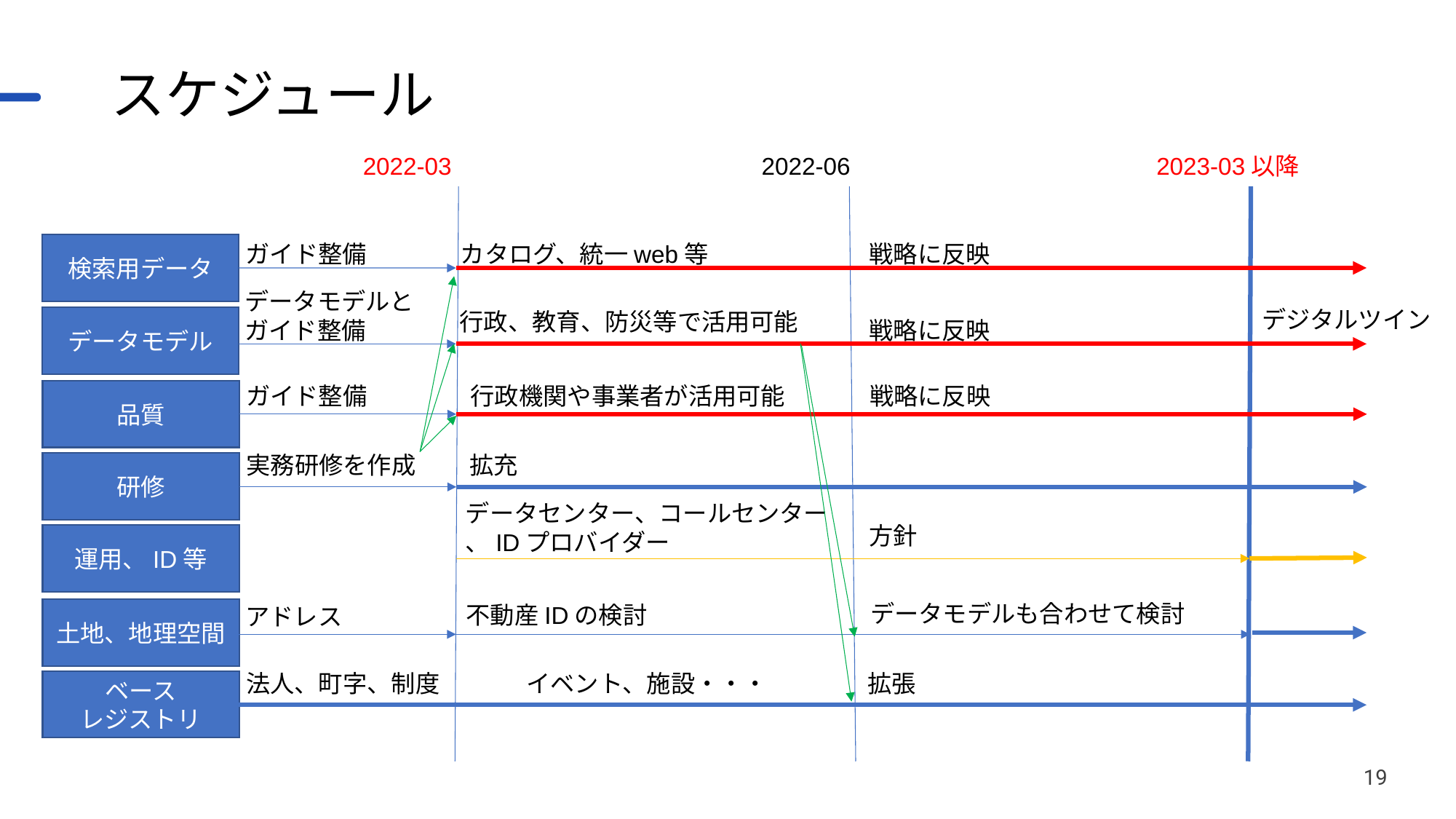

# スケジュール
2022-03
2022-06
2023-03以降
ガイド整備
カタログ、統一web等
戦略に反映
検索用データ
データモデルとガイド整備
デジタルツイン
行政、教育、防災等で活用可能
データモデル
戦略に反映
ガイド整備
行政機関や事業者が活用可能
戦略に反映
品質
実務研修を作成
拡充
研修
データセンター、コールセンター
、IDプロバイダー
方針
運用、ID等
データモデルも合わせて検討
不動産IDの検討
アドレス
土地、地理空間
法人、町字、制度
イベント、施設・・・
拡張
ベース
レジストリ
19